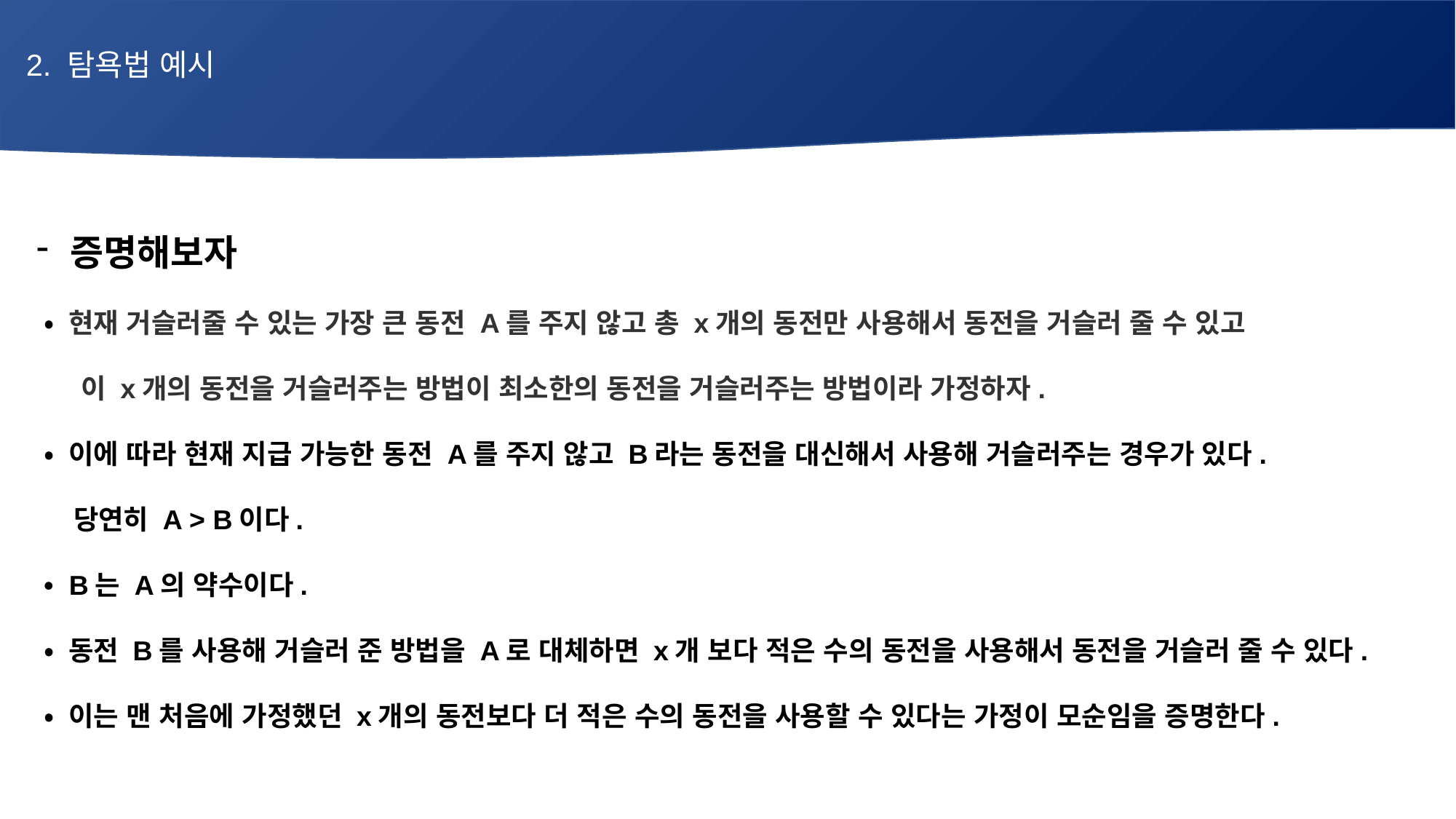

2. 탐욕법 예시
# 매주 1 과제 LV2
증명해보자

 • 현재 거슬러줄 수 있는 가장 큰 동전 A를 주지 않고 총 x개의 동전만 사용해서 동전을 거슬러 줄 수 있고

     이 x개의 동전을 거슬러주는 방법이 최소한의 동전을 거슬러주는 방법이라 가정하자.

 • 이에 따라 현재 지급 가능한 동전 A를 주지 않고 B라는 동전을 대신해서 사용해 거슬러주는 경우가 있다.

    당연히 A > B이다.

 •  B는 A의 약수이다.

 • 동전 B를 사용해 거슬러 준 방법을 A로 대체하면 x개 보다 적은 수의 동전을 사용해서 동전을 거슬러 줄 수 있다.

 • 이는 맨 처음에 가정했던 x개의 동전보다 더 적은 수의 동전을 사용할 수 있다는 가정이 모순임을 증명한다.